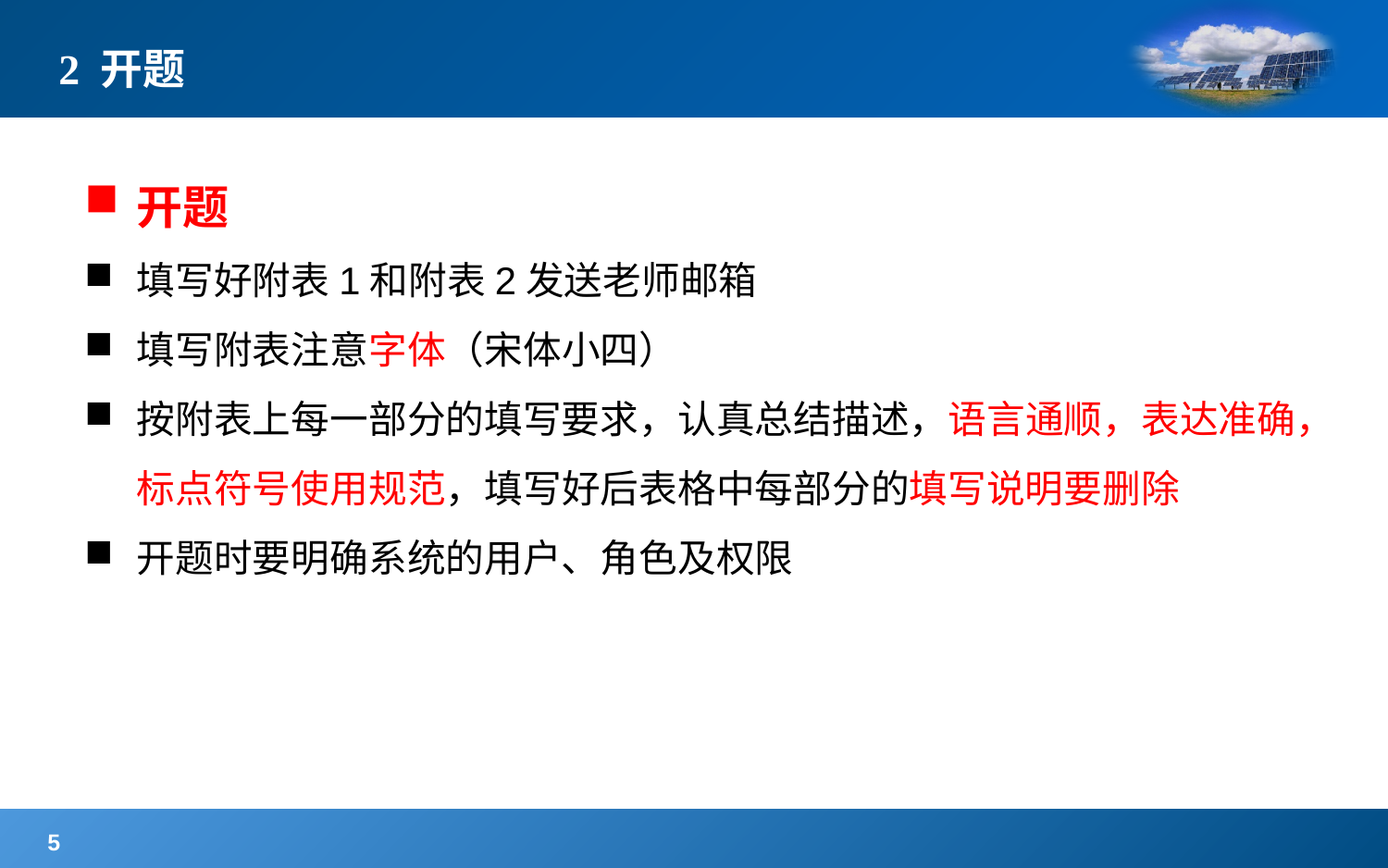

# 2 开题
开题
填写好附表1和附表2发送老师邮箱
填写附表注意字体（宋体小四）
按附表上每一部分的填写要求，认真总结描述，语言通顺，表达准确，标点符号使用规范，填写好后表格中每部分的填写说明要删除
开题时要明确系统的用户、角色及权限